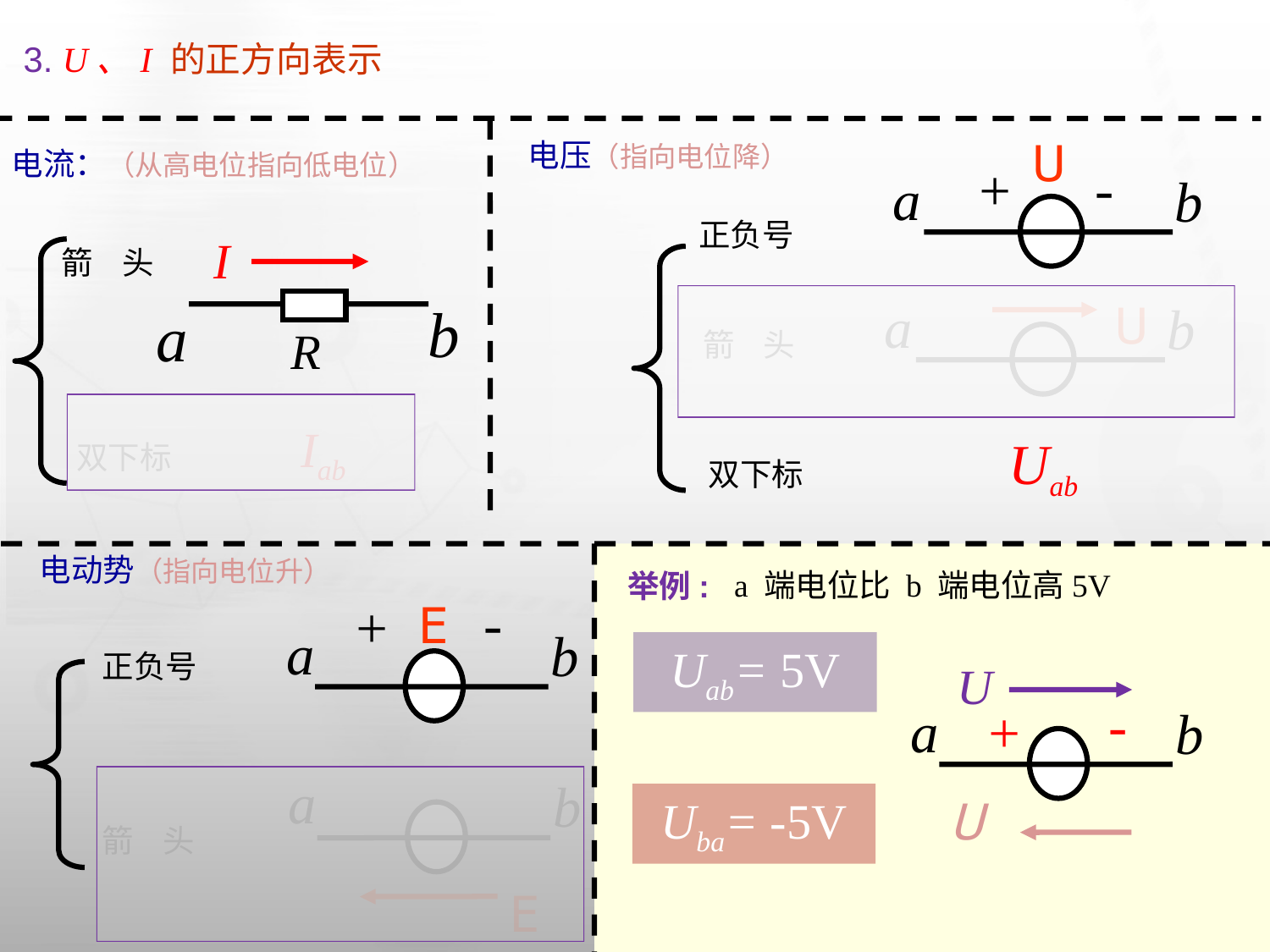

# 3. U、I 的正方向表示

U
电压（指向电位降）
电流：（从高电位指向低电位）
-
+

a
b

正负号
I

箭    头

a
b

b

a

R
U

箭    头
Iab
 双下标
Uab
 双下标

电动势（指向电位升）

a 端电位比 b 端电位高5V
举例:
-
+
E

a
b

Uab= 5V
正负号
U

-
+

a
b

a
b

Uba= -5V
U

箭    头
E